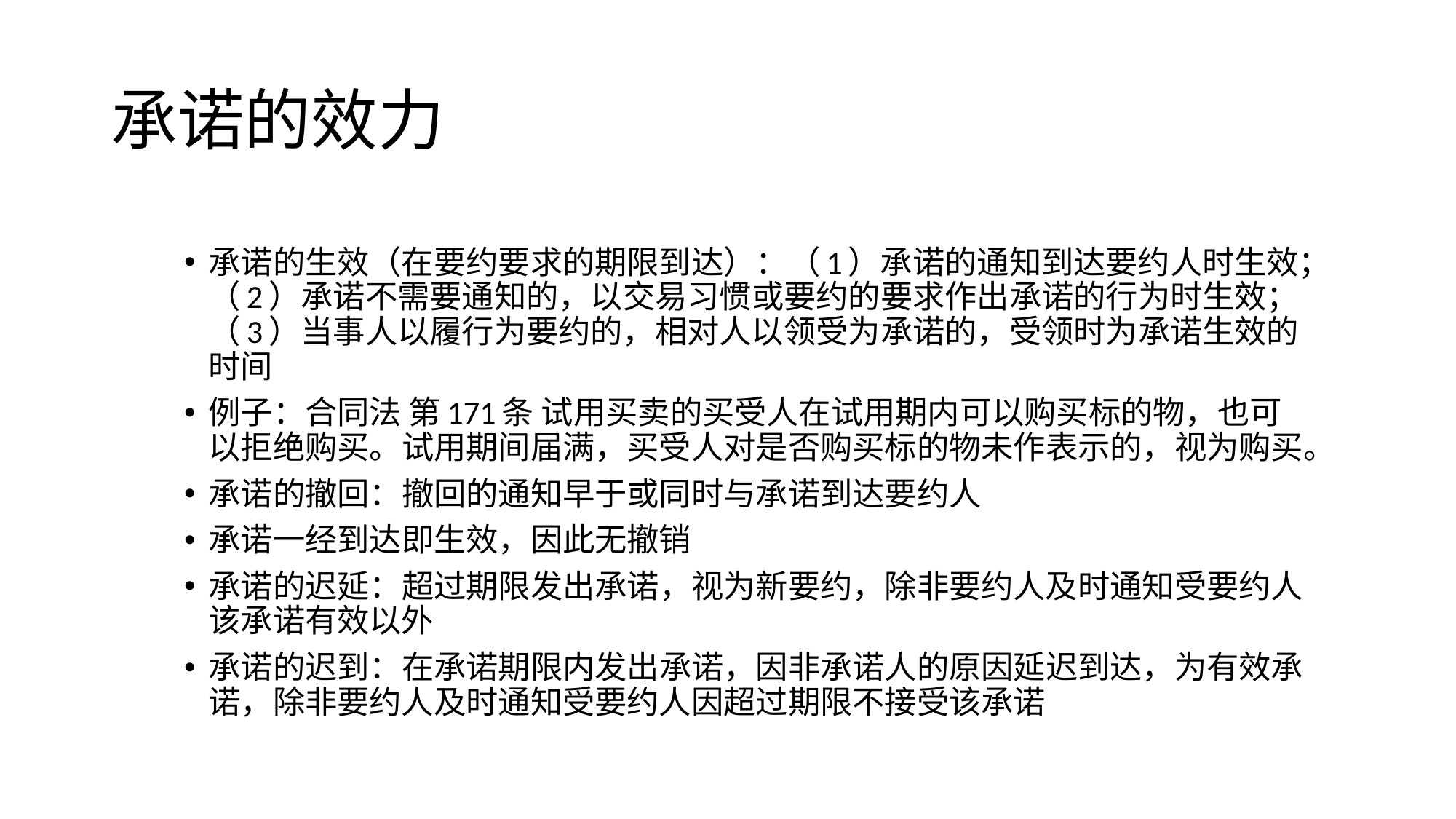

# 承诺的效力
承诺的生效（在要约要求的期限到达）：（1）承诺的通知到达要约人时生效；（2）承诺不需要通知的，以交易习惯或要约的要求作出承诺的行为时生效；（3）当事人以履行为要约的，相对人以领受为承诺的，受领时为承诺生效的时间
例子：合同法 第171条 试用买卖的买受人在试用期内可以购买标的物，也可以拒绝购买。试用期间届满，买受人对是否购买标的物未作表示的，视为购买。
承诺的撤回：撤回的通知早于或同时与承诺到达要约人
承诺一经到达即生效，因此无撤销
承诺的迟延：超过期限发出承诺，视为新要约，除非要约人及时通知受要约人该承诺有效以外
承诺的迟到：在承诺期限内发出承诺，因非承诺人的原因延迟到达，为有效承诺，除非要约人及时通知受要约人因超过期限不接受该承诺